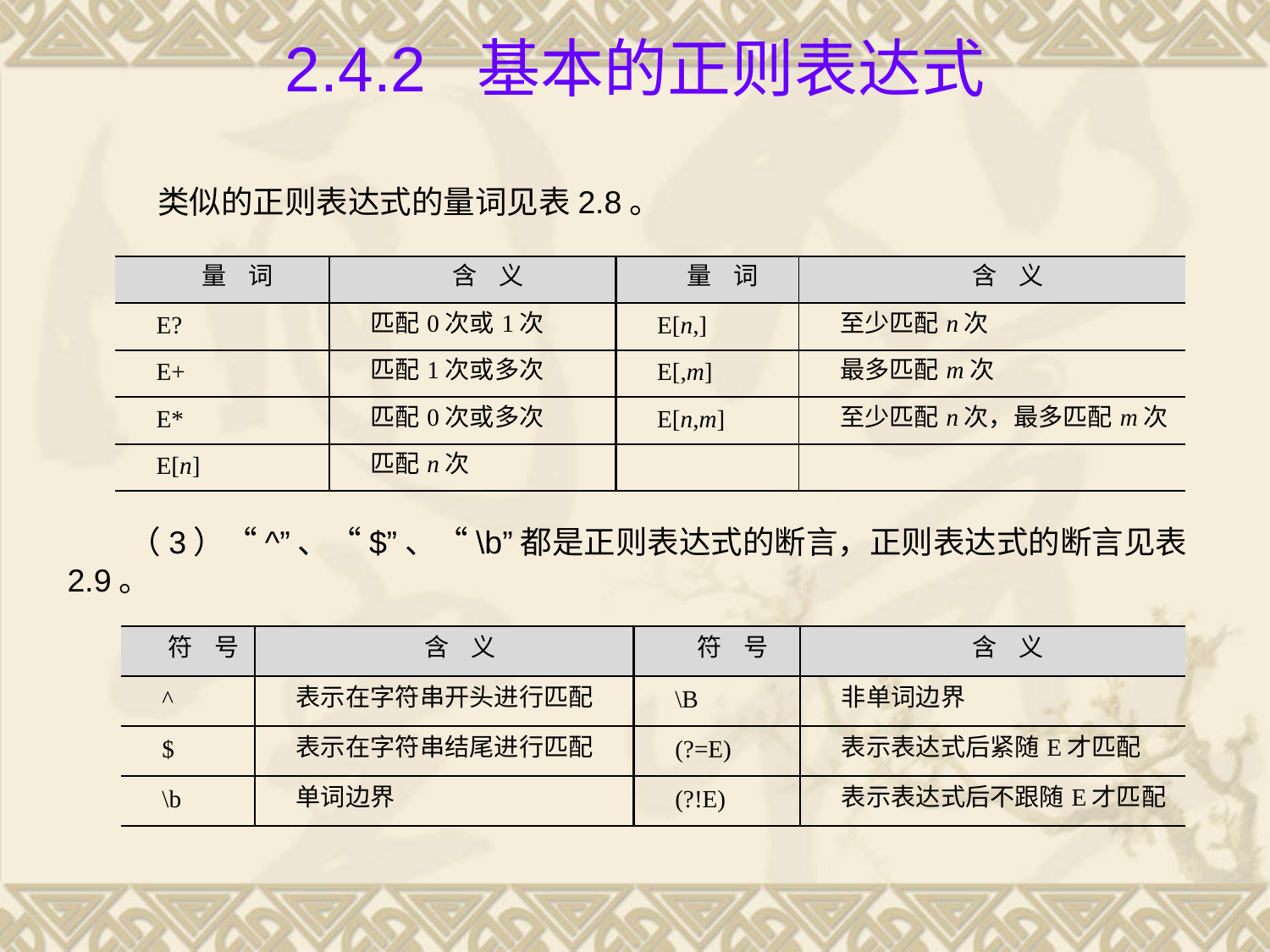

# 2.4.2  基本的正则表达式
类似的正则表达式的量词见表2.8。
| 量 词 | 含 义 | 量 词 | 含 义 |
| --- | --- | --- | --- |
| E? | 匹配0次或1次 | E[n,] | 至少匹配n次 |
| E+ | 匹配1次或多次 | E[,m] | 最多匹配m次 |
| E\* | 匹配0次或多次 | E[n,m] | 至少匹配n次，最多匹配m次 |
| E[n] | 匹配n次 |  |  |
（3）“^”、“$”、“\b”都是正则表达式的断言，正则表达式的断言见表2.9。

| 符 号 | 含 义 | 符 号 | 含 义 |
| --- | --- | --- | --- |
| ^ | 表示在字符串开头进行匹配 | \B | 非单词边界 |
| $ | 表示在字符串结尾进行匹配 | (?=E) | 表示表达式后紧随E才匹配 |
| \b | 单词边界 | (?!E) | 表示表达式后不跟随E才匹配 |